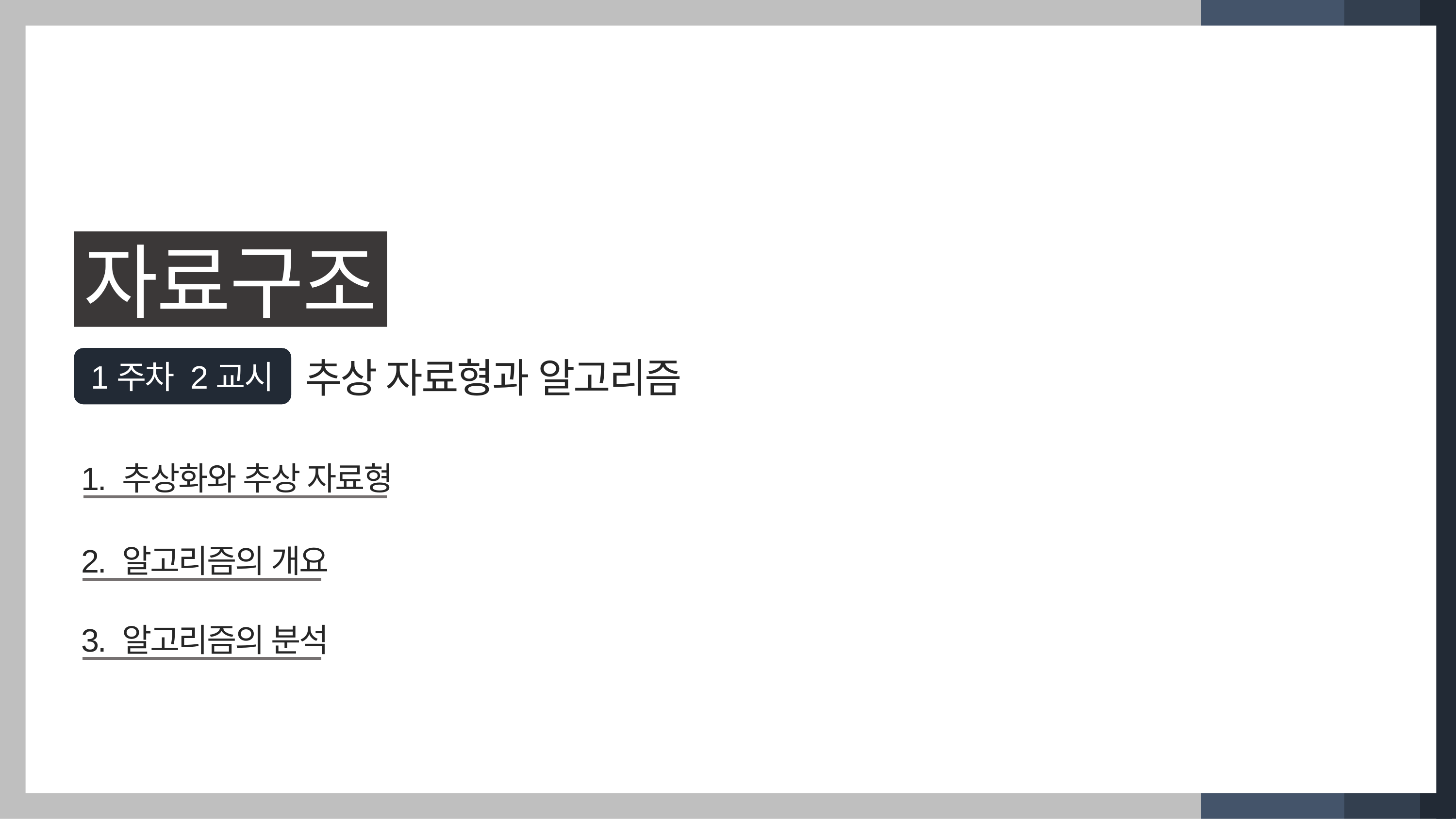

자료구조
1주차 2교시
추상 자료형과 알고리즘

1. 추상화와 추상 자료형
2. 알고리즘의 개요
3. 알고리즘의 분석